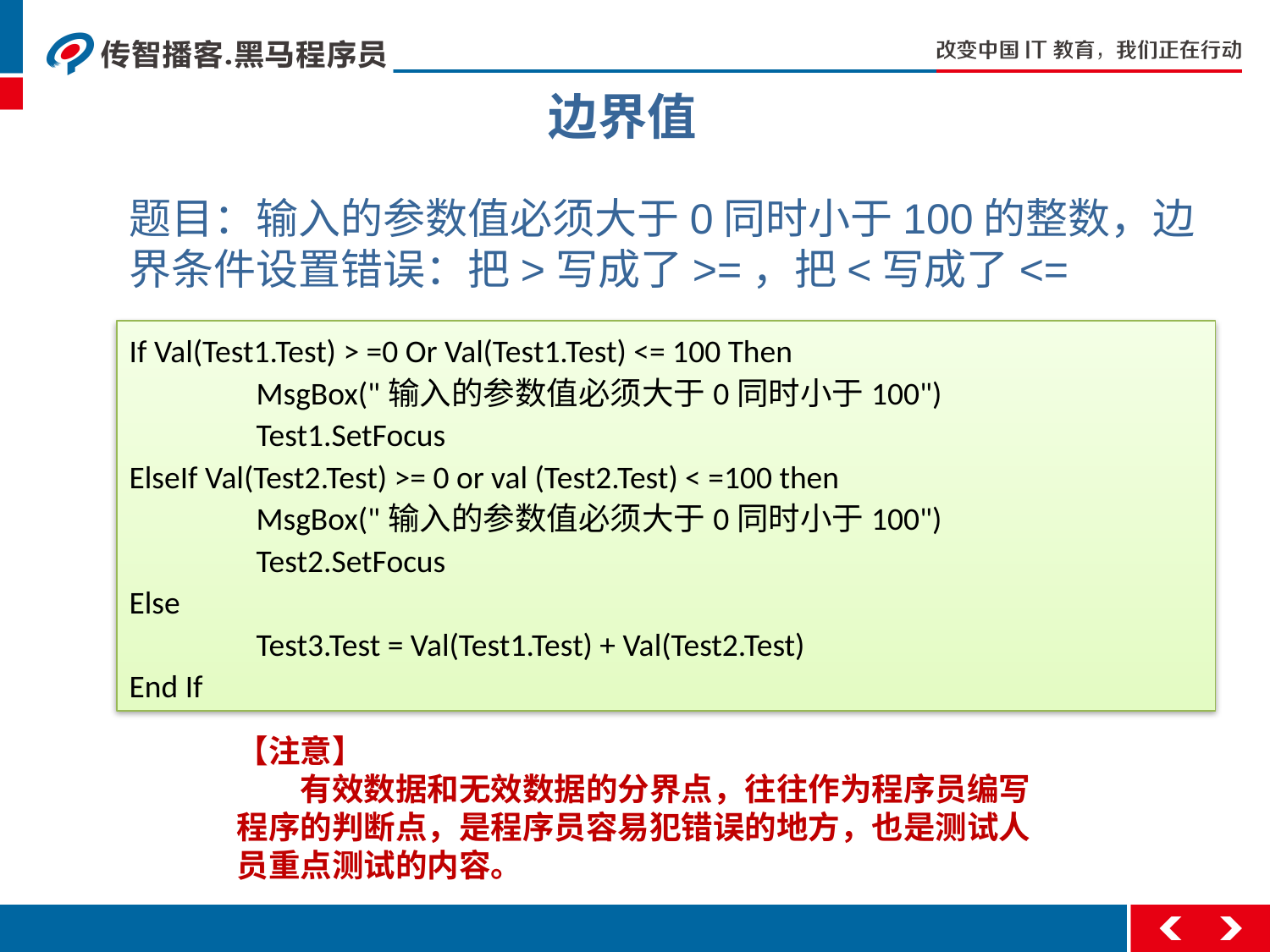

边界值
题目：输入的参数值必须大于0同时小于100的整数，边界条件设置错误：把>写成了>=，把<写成了<=

If Val(Test1.Test) > =0 Or Val(Test1.Test) <= 100 Then
	MsgBox("输入的参数值必须大于0同时小于100")
	Test1.SetFocus
ElseIf Val(Test2.Test) >= 0 or val (Test2.Test) < =100 then
	MsgBox("输入的参数值必须大于0同时小于100")
	Test2.SetFocus
Else
	Test3.Test = Val(Test1.Test) + Val(Test2.Test)
End If
【注意】
　　有效数据和无效数据的分界点，往往作为程序员编写程序的判断点，是程序员容易犯错误的地方，也是测试人员重点测试的内容。